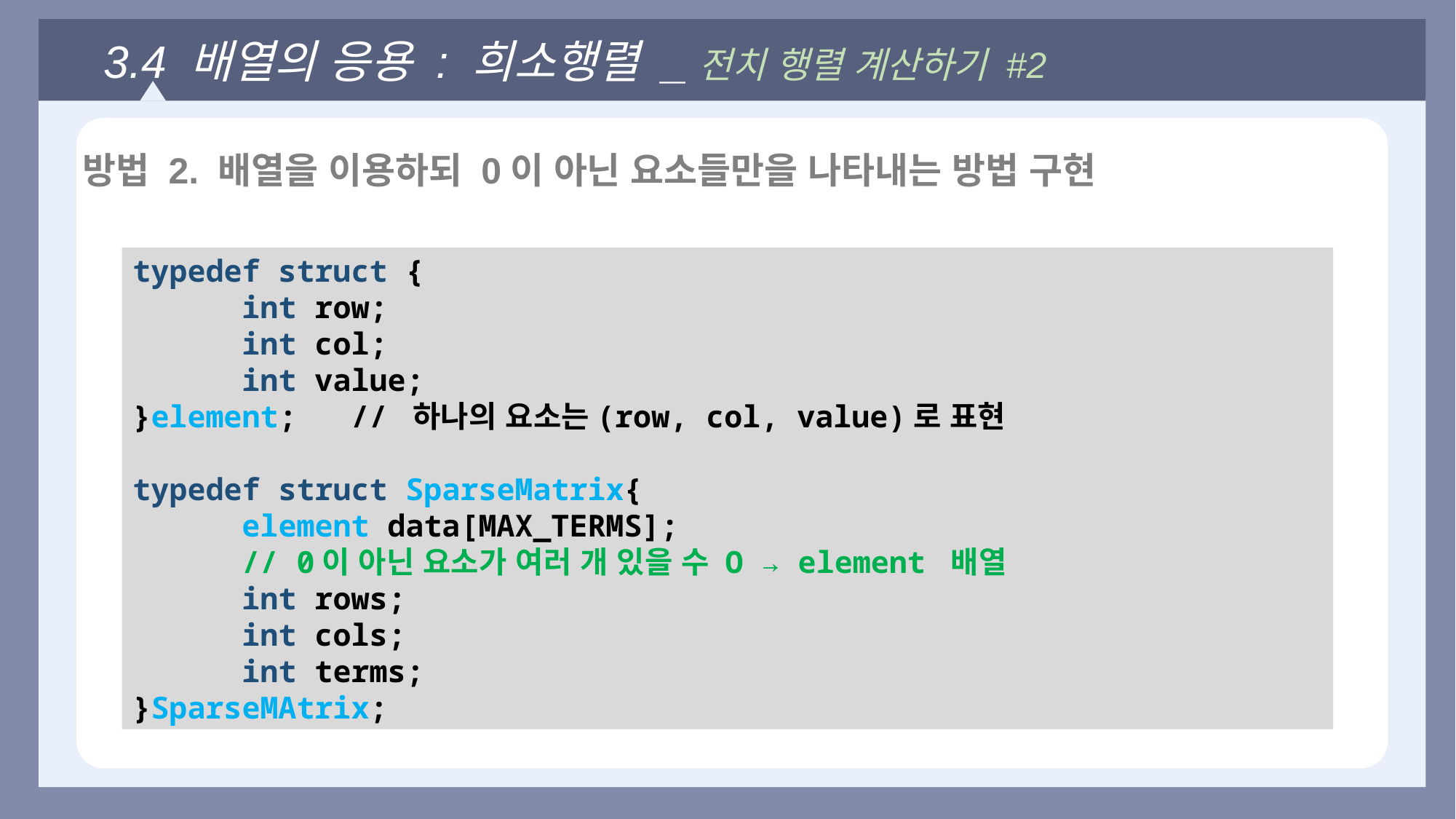

3.4 배열의 응용 : 희소행렬 _전치 행렬 계산하기 #2

방법 2. 배열을 이용하되 0이 아닌 요소들만을 나타내는 방법 구현
typedef struct {
	int row;
	int col;
	int value;
}element;	// 하나의 요소는(row, col, value)로 표현

typedef struct SparseMatrix{
	element data[MAX_TERMS];
	// 0이 아닌 요소가 여러 개 있을 수 O → element 배열
	int rows;
	int cols;
	int terms;
}SparseMAtrix;